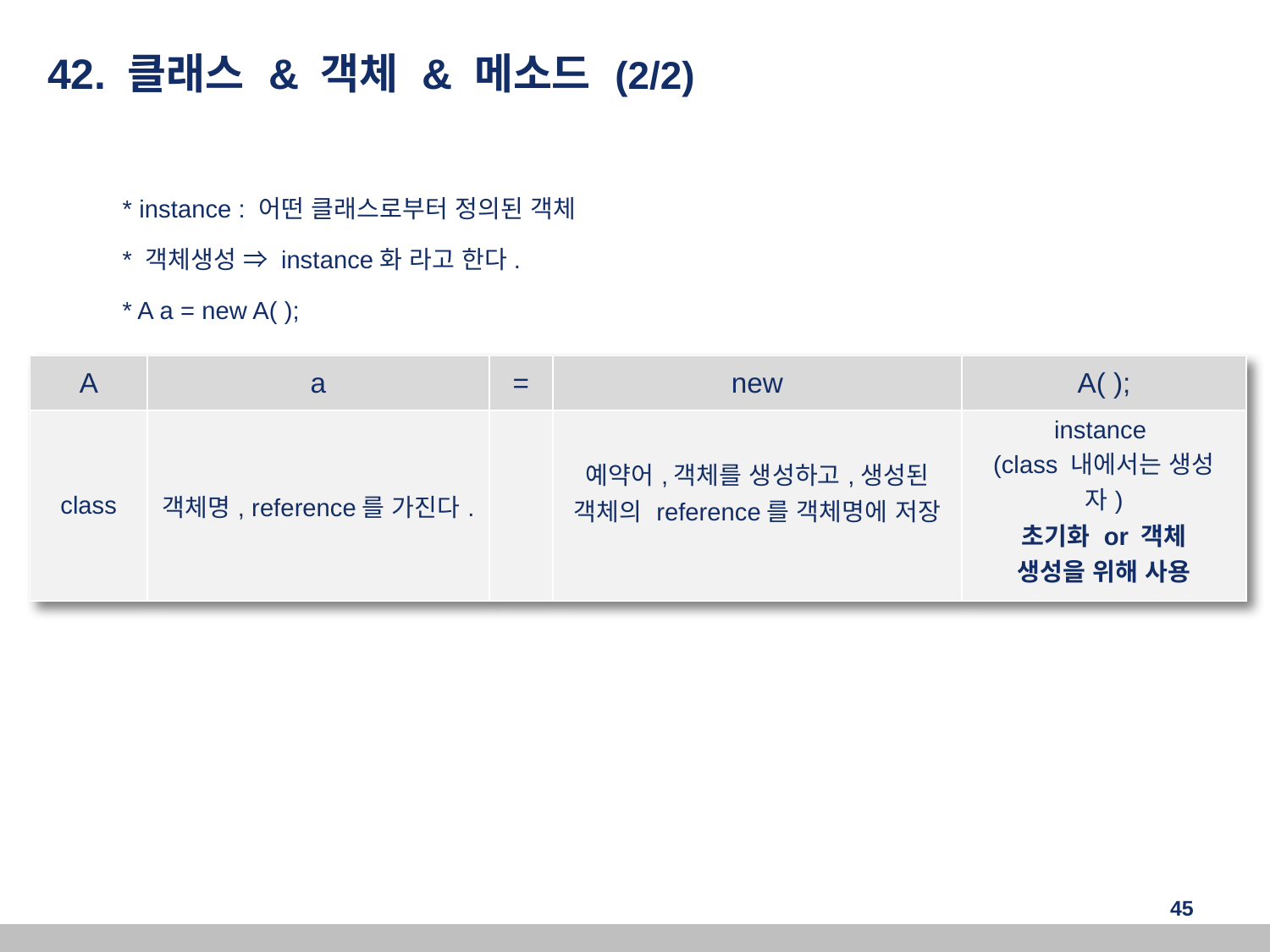

42. 클래스 & 객체 & 메소드 (2/2)
* instance : 어떤 클래스로부터 정의된 객체

* 객체생성 ⇒ instance화 라고 한다.

* A a = new A( );
| A | a | = | new | A( ); |
| --- | --- | --- | --- | --- |
| class | 객체명, reference를 가진다. |  | 예약어,객체를 생성하고,생성된 객체의 reference를 객체명에 저장 | instance (class 내에서는 생성자) 초기화 or 객체 생성을 위해 사용 |
45